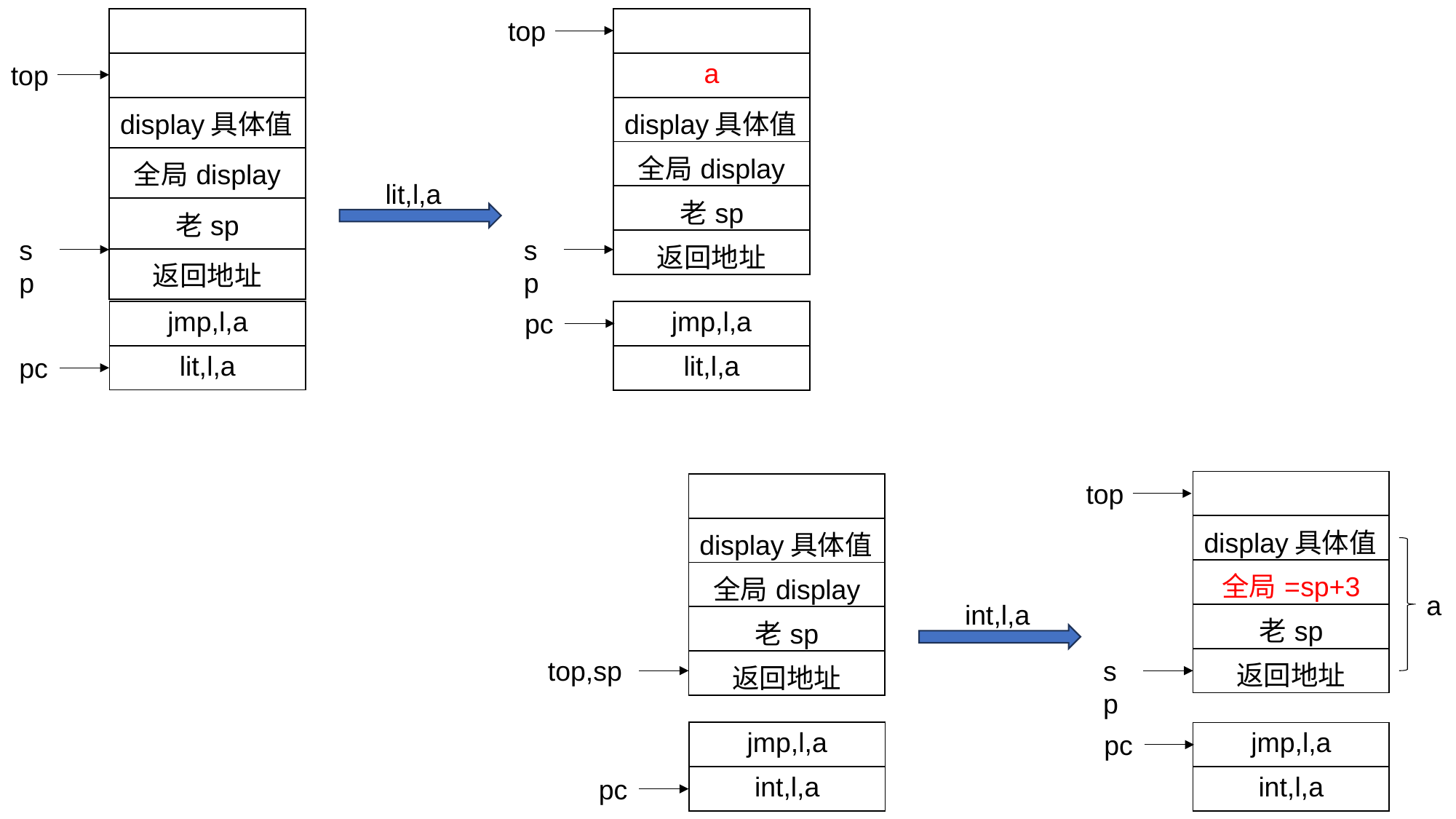

top
|  |
| --- |
|  |
| display具体值 |
| 全局display |
| 老sp |
| 返回地址 |
|  |
| --- |
| a |
| display具体值 |
| 全局display |
| 老sp |
| 返回地址 |
top
lit,l,a

sp
sp
| jmp,l,a |
| --- |
| lit,l,a |
pc
| jmp,l,a |
| --- |
| lit,l,a |
pc
top
|  |
| --- |
| display具体值 |
| 全局=sp+3 |
| 老sp |
| 返回地址 |
|  |
| --- |
| display具体值 |
| 全局display |
| 老sp |
| 返回地址 |

a
int,l,a

top,sp
sp
| jmp,l,a |
| --- |
| int,l,a |
pc
| jmp,l,a |
| --- |
| int,l,a |
pc